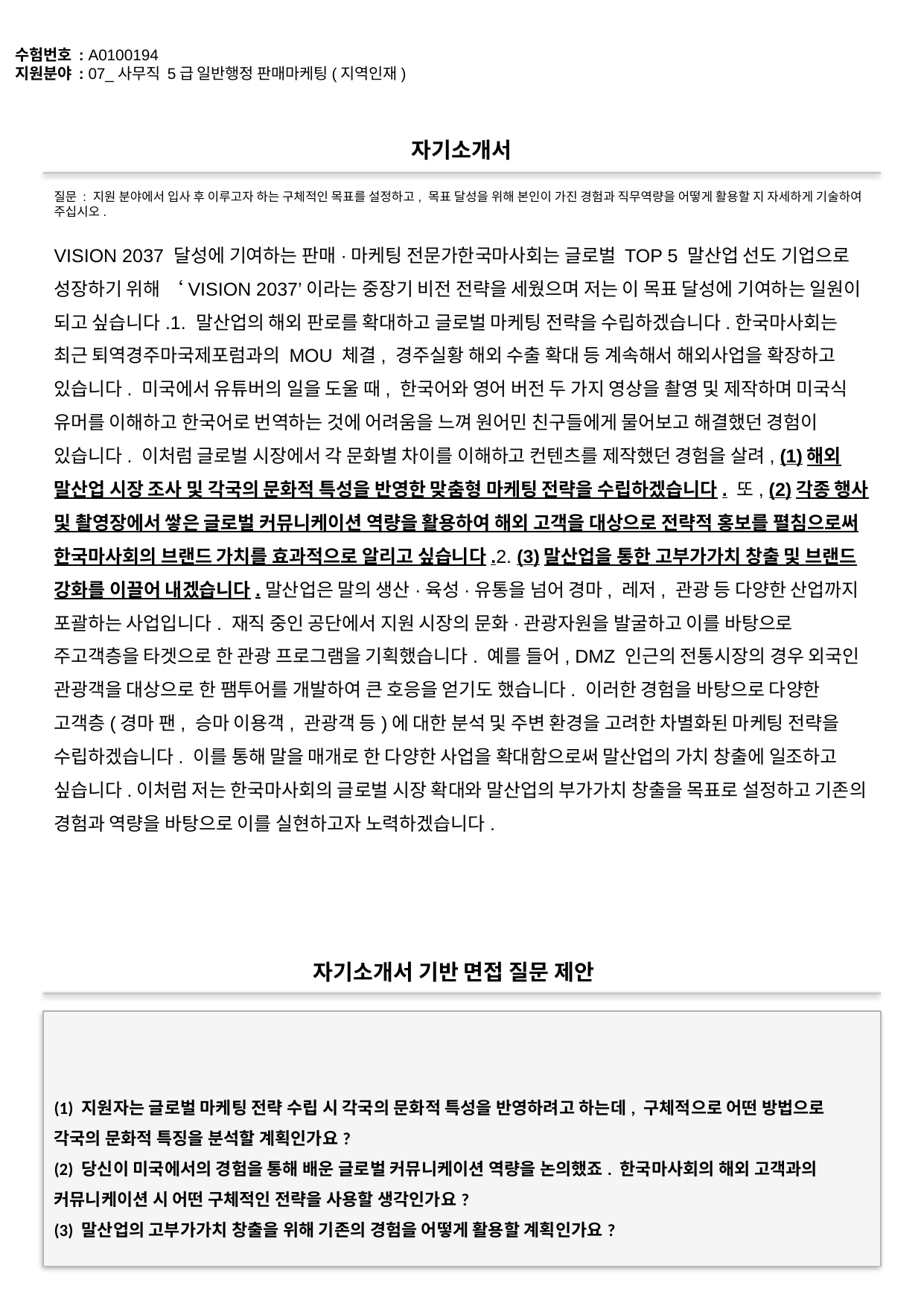

수험번호 : A0100194
지원분야 : 07_사무직 5급 일반행정 판매마케팅(지역인재)
#

자기소개서

질문 : 지원 분야에서 입사 후 이루고자 하는 구체적인 목표를 설정하고, 목표 달성을 위해 본인이 가진 경험과 직무역량을 어떻게 활용할 지 자세하게 기술하여 주십시오.

VISION 2037 달성에 기여하는 판매·마케팅 전문가한국마사회는 글로벌 TOP 5 말산업 선도 기업으로 성장하기 위해 ‘VISION 2037’이라는 중장기 비전 전략을 세웠으며 저는 이 목표 달성에 기여하는 일원이 되고 싶습니다.1. 말산업의 해외 판로를 확대하고 글로벌 마케팅 전략을 수립하겠습니다.한국마사회는 최근 퇴역경주마국제포럼과의 MOU 체결, 경주실황 해외 수출 확대 등 계속해서 해외사업을 확장하고 있습니다. 미국에서 유튜버의 일을 도울 때, 한국어와 영어 버전 두 가지 영상을 촬영 및 제작하며 미국식 유머를 이해하고 한국어로 번역하는 것에 어려움을 느껴 원어민 친구들에게 물어보고 해결했던 경험이 있습니다. 이처럼 글로벌 시장에서 각 문화별 차이를 이해하고 컨텐츠를 제작했던 경험을 살려, (1)해외 말산업 시장 조사 및 각국의 문화적 특성을 반영한 맞춤형 마케팅 전략을 수립하겠습니다. 또, (2)각종 행사 및 촬영장에서 쌓은 글로벌 커뮤니케이션 역량을 활용하여 해외 고객을 대상으로 전략적 홍보를 펼침으로써 한국마사회의 브랜드 가치를 효과적으로 알리고 싶습니다.2. (3)말산업을 통한 고부가가치 창출 및 브랜드 강화를 이끌어 내겠습니다.말산업은 말의 생산·육성·유통을 넘어 경마, 레저, 관광 등 다양한 산업까지 포괄하는 사업입니다. 재직 중인 공단에서 지원 시장의 문화·관광자원을 발굴하고 이를 바탕으로 주고객층을 타겟으로 한 관광 프로그램을 기획했습니다. 예를 들어, DMZ 인근의 전통시장의 경우 외국인 관광객을 대상으로 한 팸투어를 개발하여 큰 호응을 얻기도 했습니다. 이러한 경험을 바탕으로 다양한 고객층(경마 팬, 승마 이용객, 관광객 등)에 대한 분석 및 주변 환경을 고려한 차별화된 마케팅 전략을 수립하겠습니다. 이를 통해 말을 매개로 한 다양한 사업을 확대함으로써 말산업의 가치 창출에 일조하고 싶습니다.이처럼 저는 한국마사회의 글로벌 시장 확대와 말산업의 부가가치 창출을 목표로 설정하고 기존의 경험과 역량을 바탕으로 이를 실현하고자 노력하겠습니다.

자기소개서 기반 면접 질문 제안

(1) 지원자는 글로벌 마케팅 전략 수립 시 각국의 문화적 특성을 반영하려고 하는데, 구체적으로 어떤 방법으로 각국의 문화적 특징을 분석할 계획인가요?
(2) 당신이 미국에서의 경험을 통해 배운 글로벌 커뮤니케이션 역량을 논의했죠. 한국마사회의 해외 고객과의 커뮤니케이션 시 어떤 구체적인 전략을 사용할 생각인가요?
(3) 말산업의 고부가가치 창출을 위해 기존의 경험을 어떻게 활용할 계획인가요?